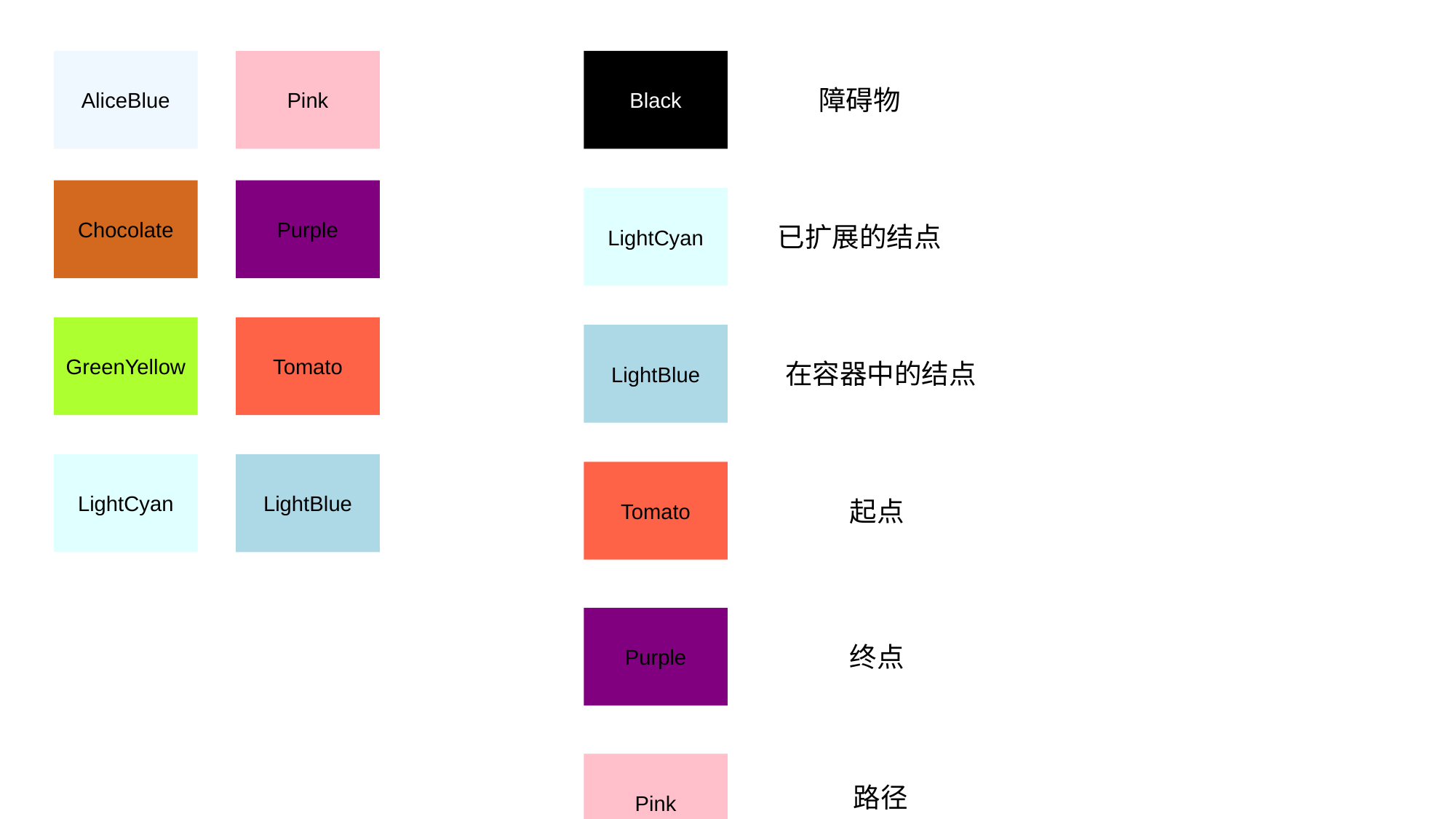

AliceBlue
Pink
Black
障碍物
Chocolate
Purple
LightCyan
已扩展的结点
Tomato
GreenYellow
LightBlue
在容器中的结点
LightCyan
LightBlue
Tomato
起点
Purple
终点
Pink
路径